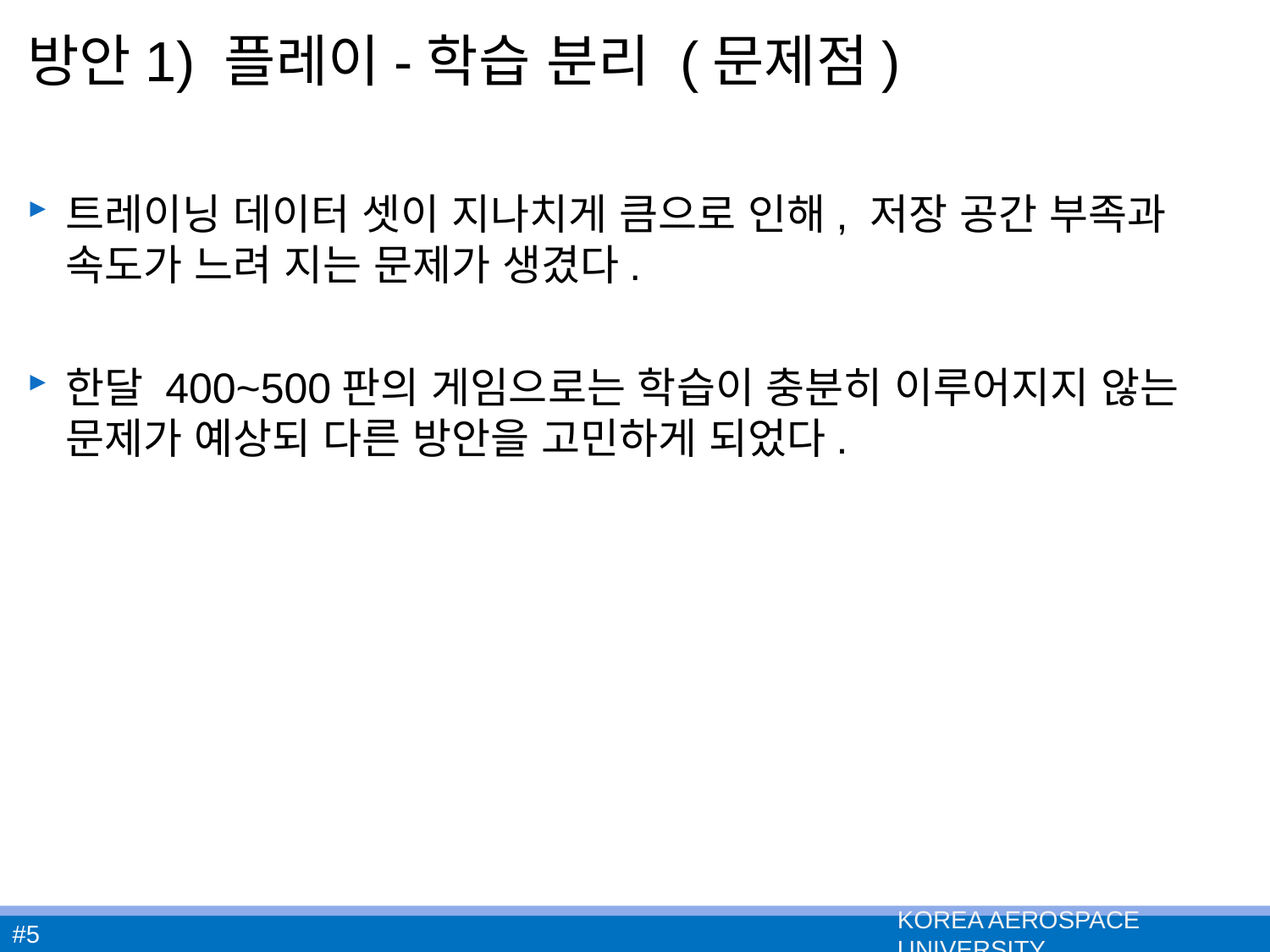

# 방안1) 플레이-학습 분리 (문제점)

트레이닝 데이터 셋이 지나치게 큼으로 인해, 저장 공간 부족과 속도가 느려 지는 문제가 생겼다.

한달 400~500판의 게임으로는 학습이 충분히 이루어지지 않는 문제가 예상되 다른 방안을 고민하게 되었다.

#5